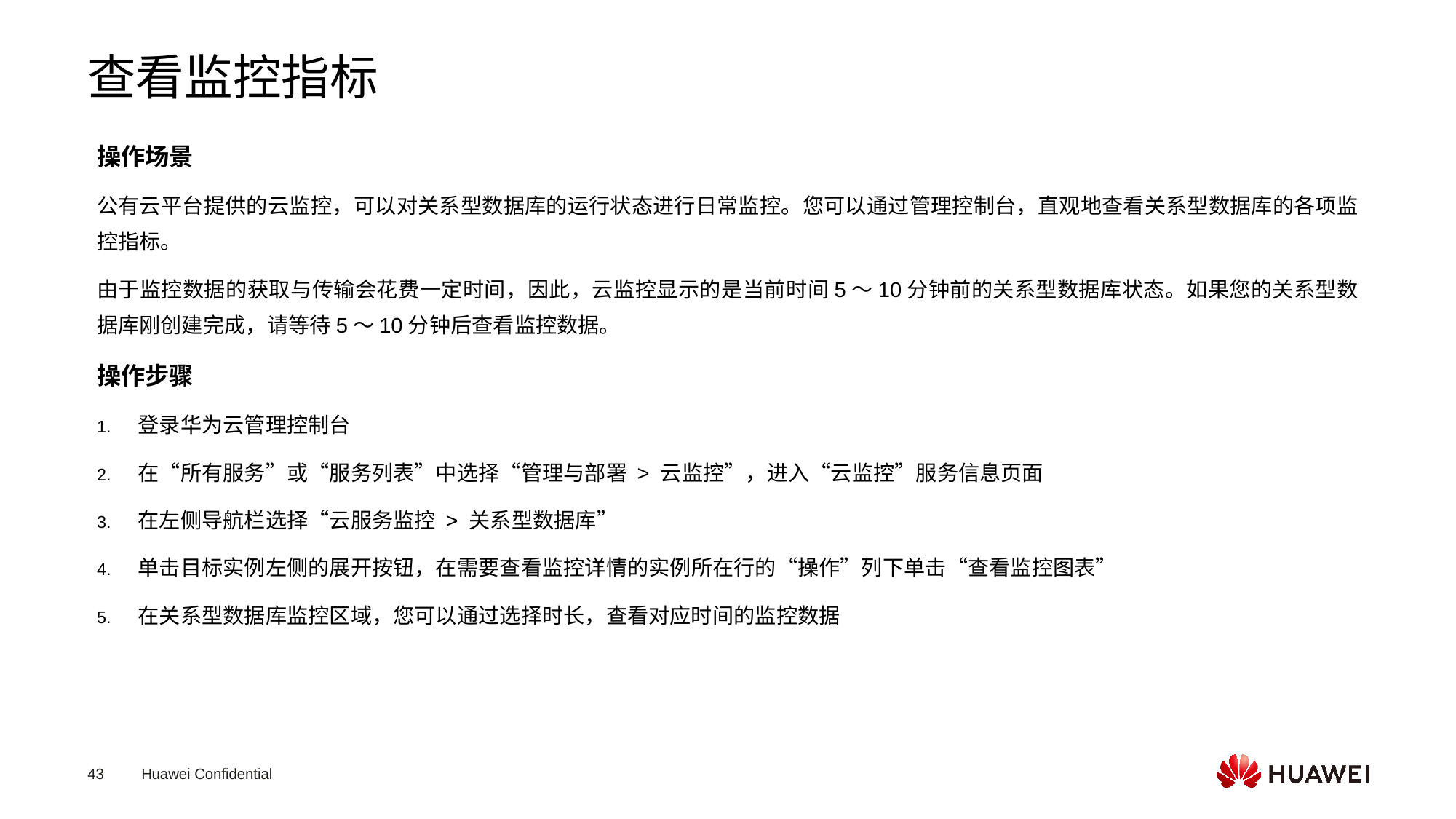

# 查看监控指标
操作场景
公有云平台提供的云监控，可以对关系型数据库的运行状态进行日常监控。您可以通过管理控制台，直观地查看关系型数据库的各项监控指标。
由于监控数据的获取与传输会花费一定时间，因此，云监控显示的是当前时间5～10分钟前的关系型数据库状态。如果您的关系型数据库刚创建完成，请等待5～10分钟后查看监控数据。
操作步骤
登录华为云管理控制台
在“所有服务”或“服务列表”中选择“管理与部署 > 云监控”，进入“云监控”服务信息页面
在左侧导航栏选择“云服务监控 > 关系型数据库”
单击目标实例左侧的展开按钮，在需要查看监控详情的实例所在行的“操作”列下单击“查看监控图表”
在关系型数据库监控区域，您可以通过选择时长，查看对应时间的监控数据